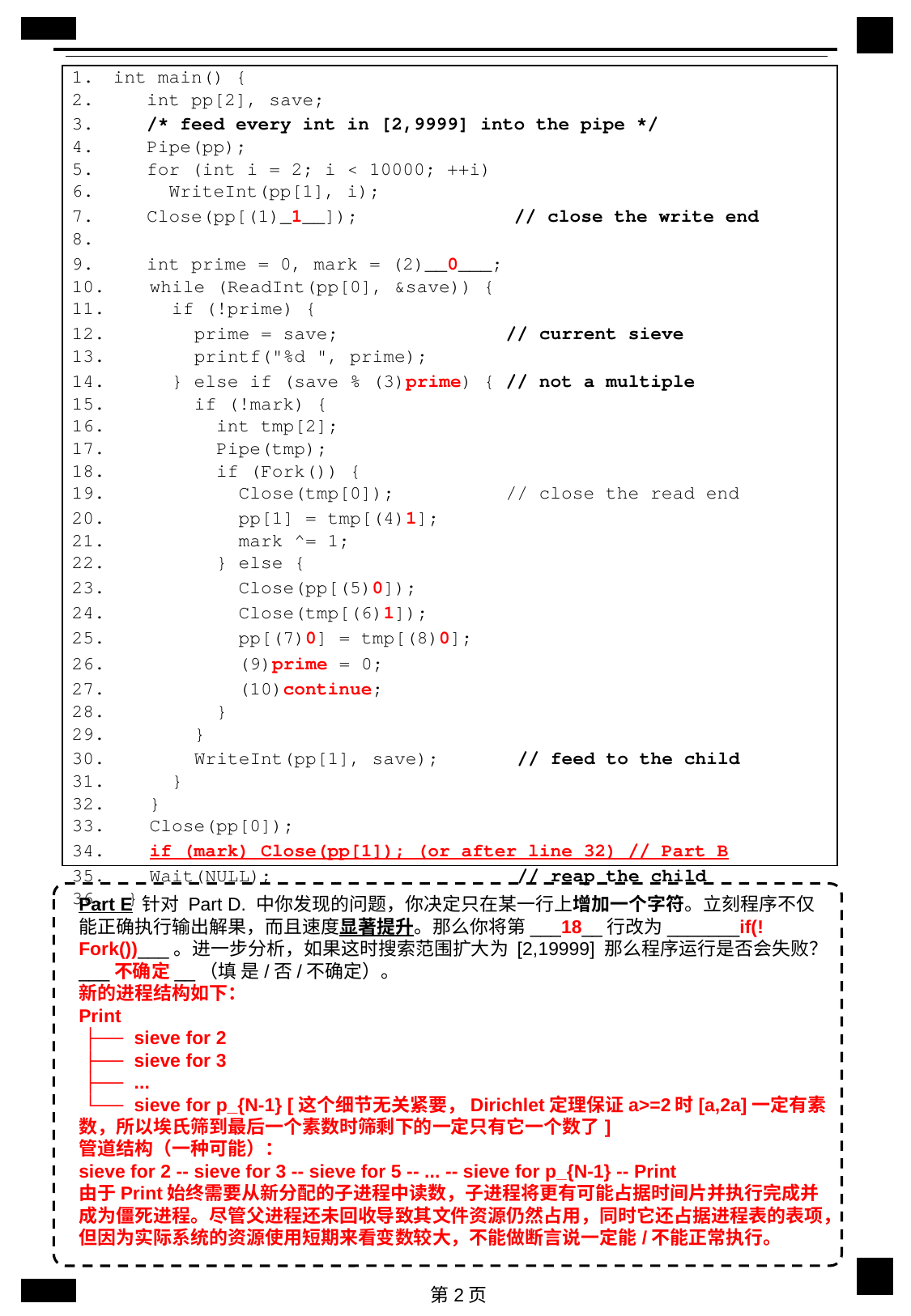

| int main() { int pp[2], save; /\* feed every int in [2,9999] into the pipe \*/ Pipe(pp); for (int i = 2; i < 10000; ++i) WriteInt(pp[1], i); Close(pp[(1)\_1\_\_]); // close the write end int prime = 0, mark = (2)\_\_0\_\_\_; while (ReadInt(pp[0], &save)) { if (!prime) { prime = save; // current sieve printf("%d ", prime); } else if (save % (3)prime) { // not a multiple if (!mark) { int tmp[2]; Pipe(tmp); if (Fork()) { Close(tmp[0]); // close the read end pp[1] = tmp[(4)1]; mark ^= 1; } else { Close(pp[(5)0]); Close(tmp[(6)1]); pp[(7)0] = tmp[(8)0]; (9)prime = 0; (10)continue; } } WriteInt(pp[1], save); // feed to the child } } Close(pp[0]); if (mark) Close(pp[1]); (or after line 32) // Part B Wait(NULL); // reap the child } |
| --- |

Part E 针对 Part D. 中你发现的问题，你决定只在某一行上增加一个字符。立刻程序不仅能正确执行输出解果，而且速度显著提升。那么你将第___18__行改为_______if(!Fork())___。进一步分析，如果这时搜索范围扩大为 [2,19999] 那么程序运行是否会失败？___不确定__（填 是/否/不确定）。
新的进程结构如下：
Print
 ├──  sieve for 2
 ├──  sieve for 3
 ├──  ...
 └──  sieve for p_{N-1} [这个细节无关紧要，Dirichlet定理保证a>=2时[a,2a]一定有素数，所以埃氏筛到最后一个素数时筛剩下的一定只有它一个数了]
管道结构（一种可能）：
sieve for 2 -- sieve for 3 -- sieve for 5 -- ... -- sieve for p_{N-1} -- Print
由于Print始终需要从新分配的子进程中读数，子进程将更有可能占据时间片并执行完成并成为僵死进程。尽管父进程还未回收导致其文件资源仍然占用，同时它还占据进程表的表项，但因为实际系统的资源使用短期来看变数较大，不能做断言说一定能/不能正常执行。

第2页